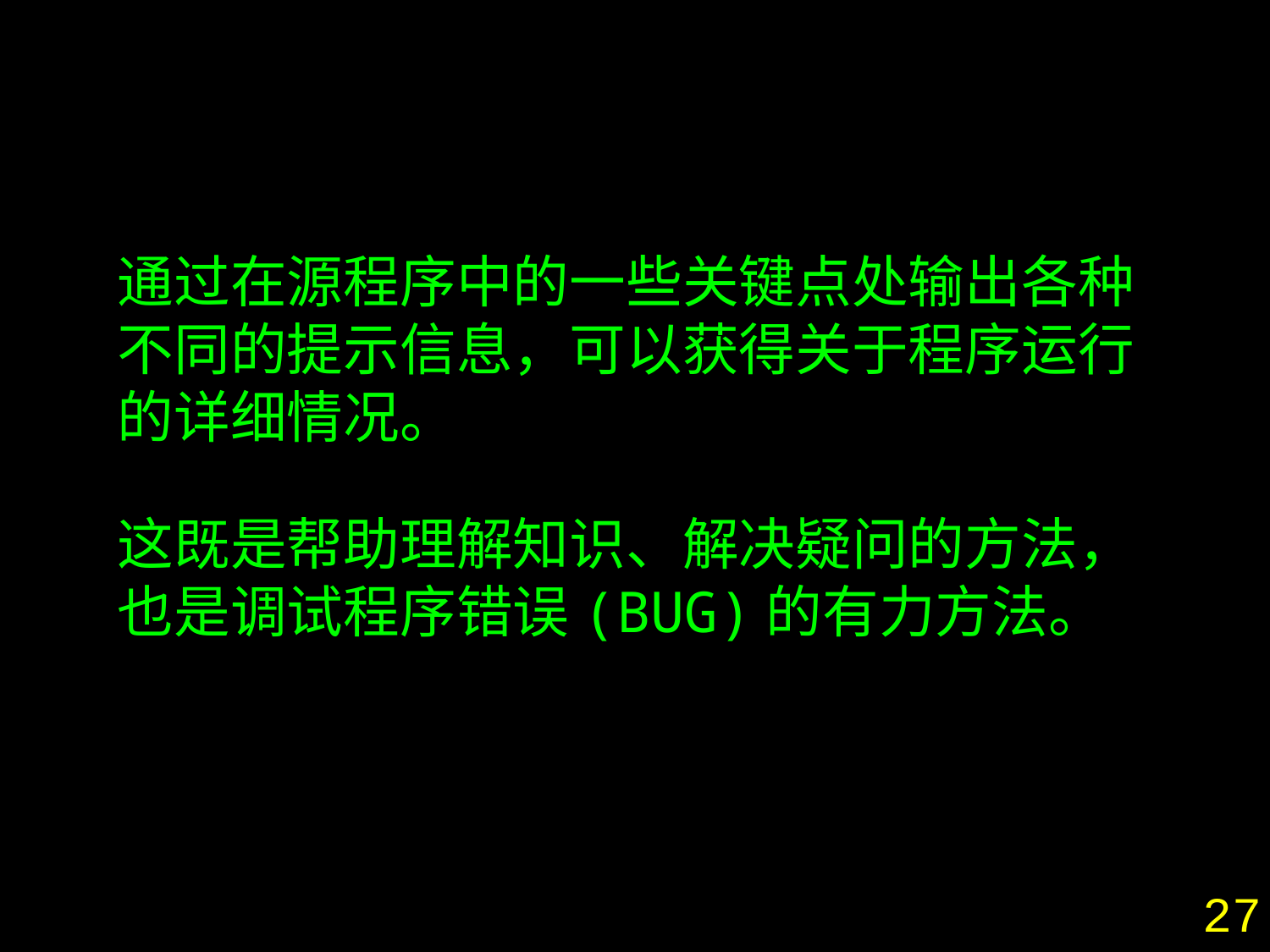

通过在源程序中的一些关键点处输出各种不同的提示信息，可以获得关于程序运行的详细情况。

这既是帮助理解知识、解决疑问的方法，也是调试程序错误(BUG)的有力方法。
27